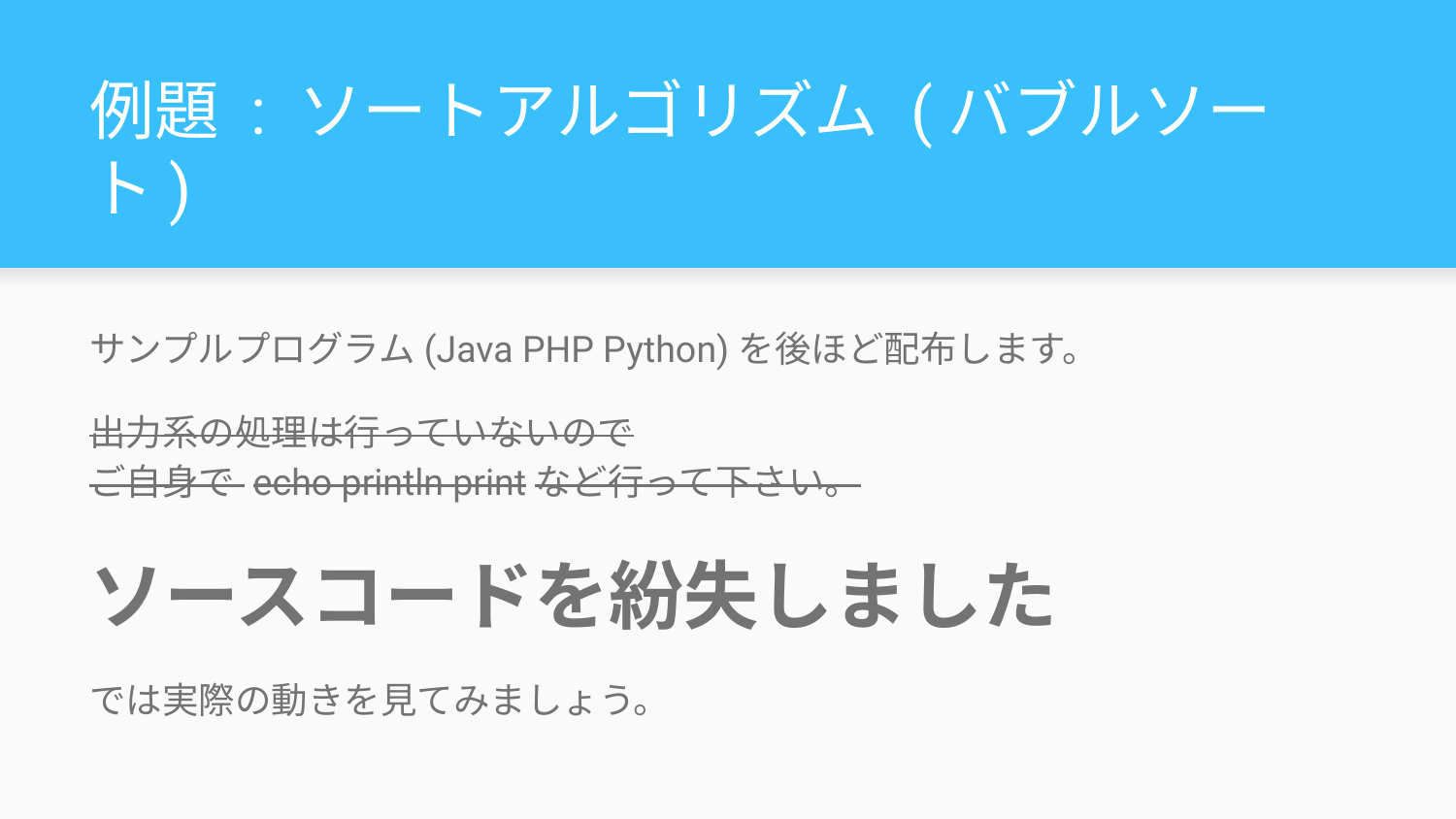

# 例題 : ソートアルゴリズム (バブルソート)
サンプルプログラム(Java PHP Python)を後ほど配布します。
出力系の処理は行っていないので
ご自身で echo println printなど行って下さい。
ソースコードを紛失しました
では実際の動きを見てみましょう。